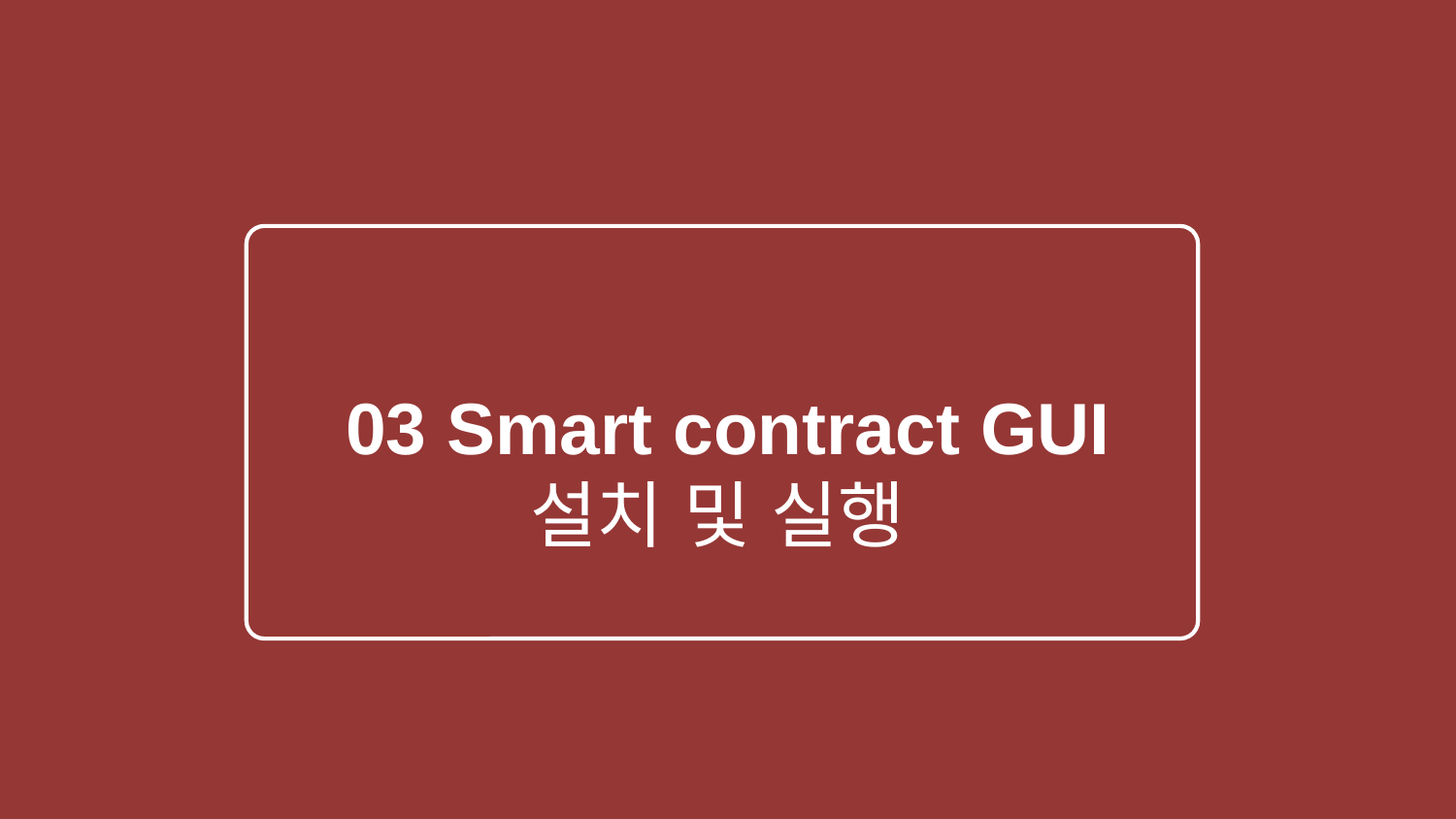

03 Smart contract GUI
설치 및 실행